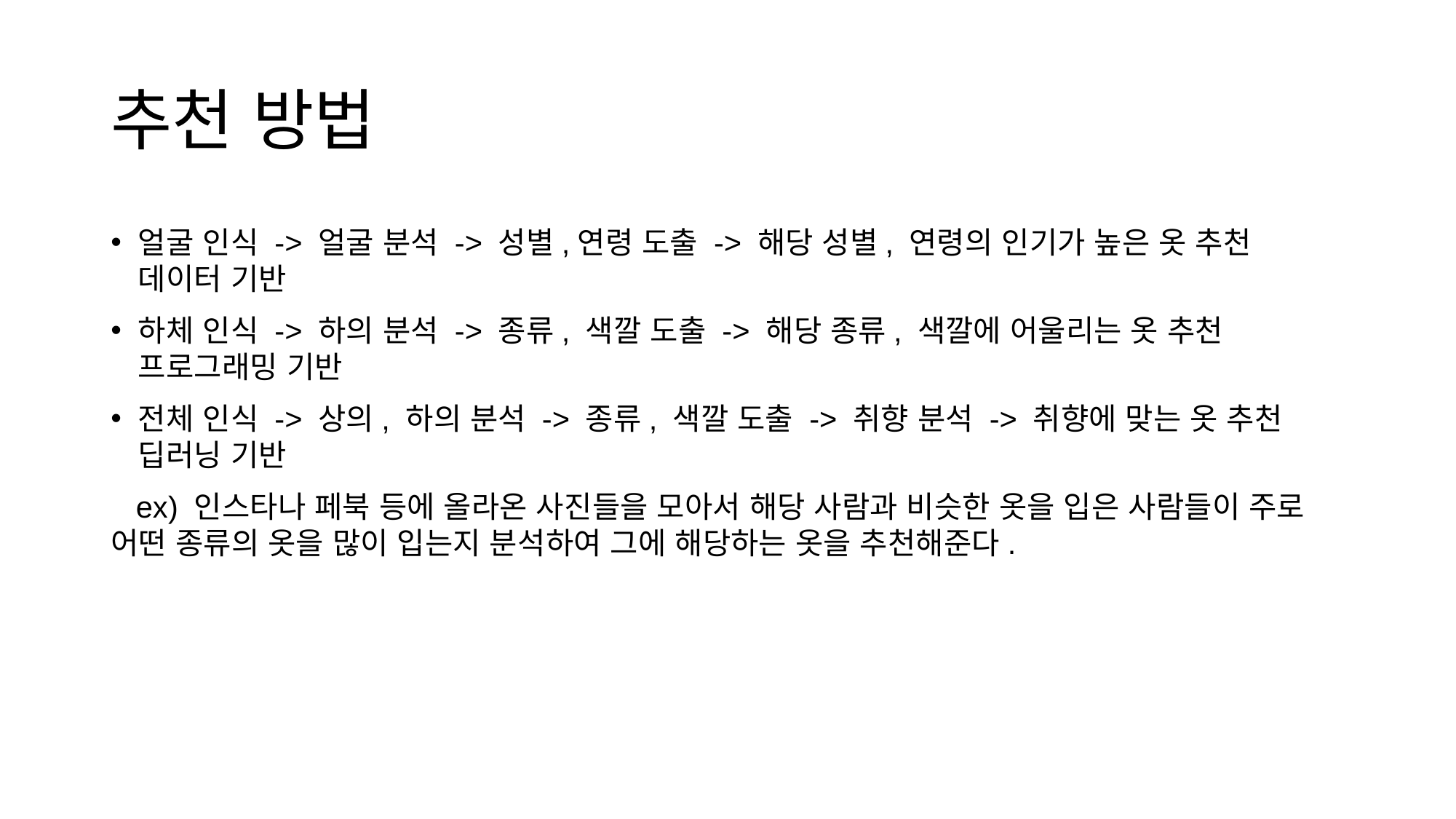

# 추천 방법
얼굴 인식 -> 얼굴 분석 -> 성별,연령 도출 -> 해당 성별, 연령의 인기가 높은 옷 추천      데이터 기반
하체 인식 -> 하의 분석 -> 종류, 색깔 도출 -> 해당 종류, 색깔에 어울리는 옷 추천        프로그래밍 기반
전체 인식 -> 상의, 하의 분석 -> 종류, 색깔 도출 -> 취향 분석 -> 취향에 맞는 옷 추천    딥러닝 기반
   ex) 인스타나 페북 등에 올라온 사진들을 모아서 해당 사람과 비슷한 옷을 입은 사람들이 주로 어떤 종류의 옷을 많이 입는지 분석하여 그에 해당하는 옷을 추천해준다.